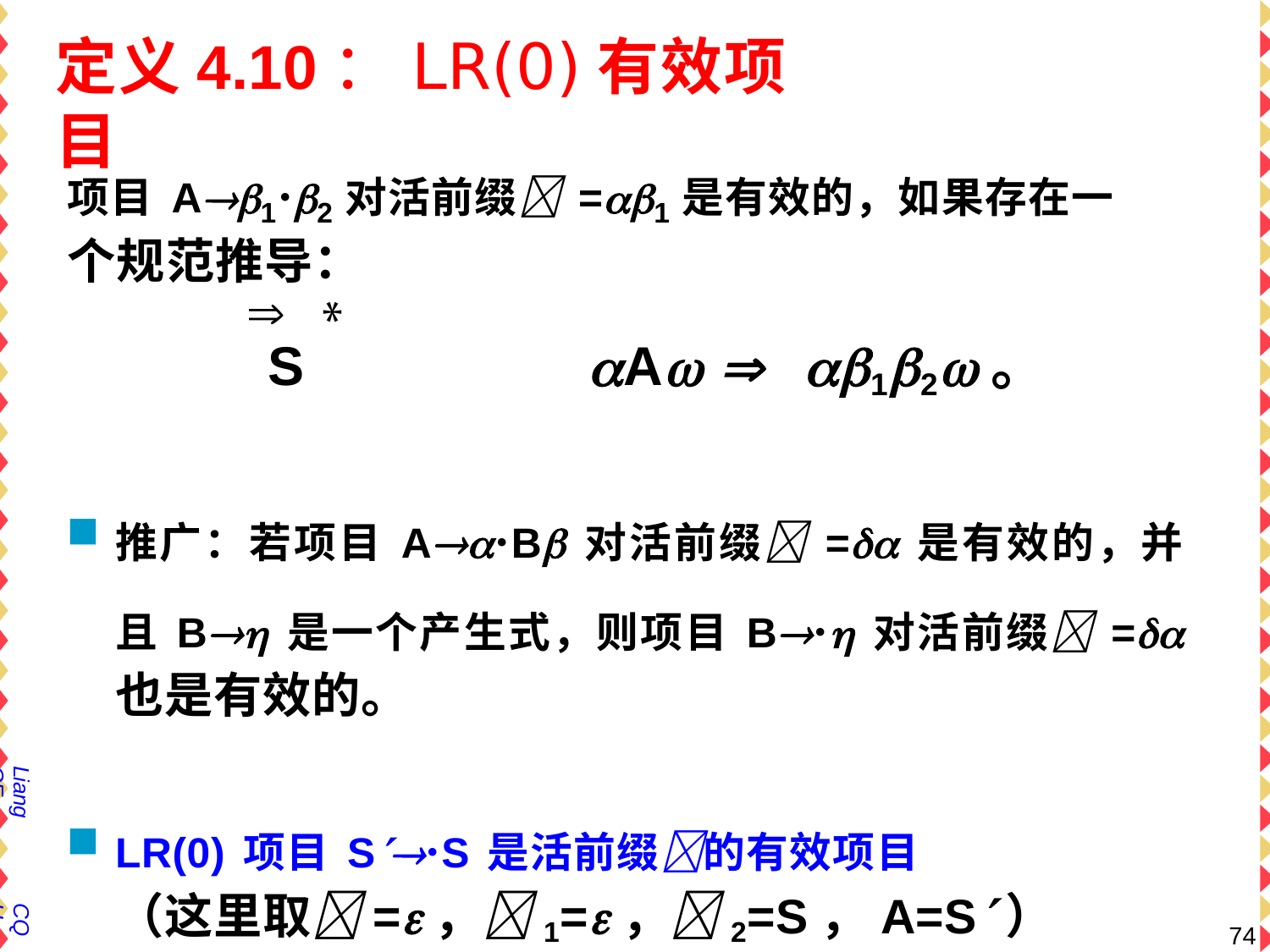

# 定义4.10：LR(0)有效项目
项目A→β1·β2对活前缀γ=αβ1是有效的，如果存在一 个规范推导：
S	αAω	⇒	αβ1β2ω。

推广：若项目A→α·Bβ对活前缀γ=δα是有效的，并 且B→η是一个产生式，则项目B→·η对活前缀γ=δα 也是有效的。

LR(0)项目S′→·S是活前缀ε的有效项目
（这里取γ=ε，β1=ε，β2=S，A=S′）
*⇑
Liang GE
CQU
74